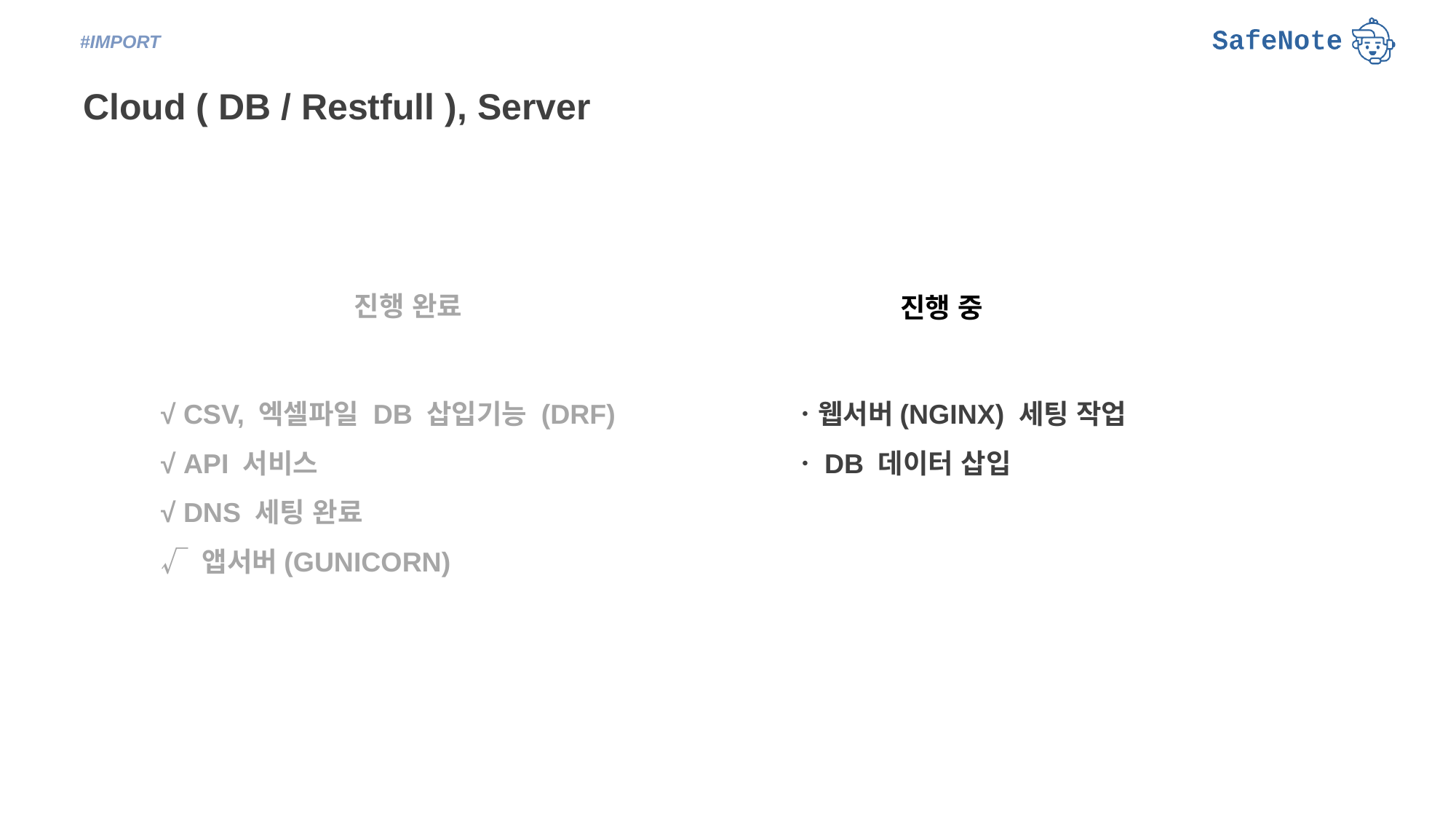

Cloud ( DB / Restfull ), Server
진행 완료
진행 중
√ CSV, 엑셀파일 DB 삽입기능 (DRF)
√ API 서비스
√ DNS 세팅 완료
√ 앱서버(GUNICORN)
ㆍ웹서버(NGINX) 세팅 작업
ㆍDB 데이터 삽입